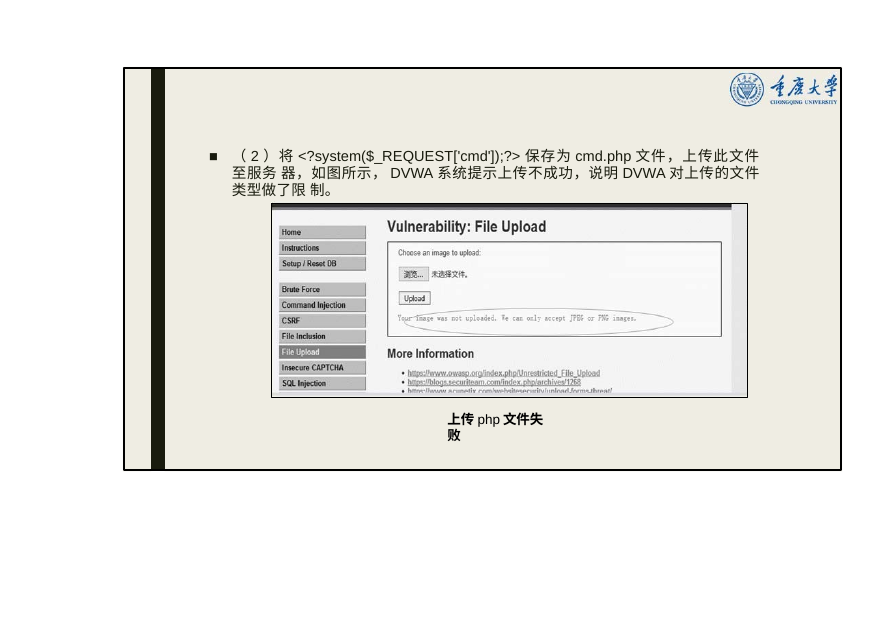

（2）将<?system($_REQUEST['cmd']);?>保存为cmd.php文件，上传此文件至服务 器，如图所示，DVWA系统提示上传不成功，说明DVWA对上传的文件类型做了限 制。

上传php文件失败